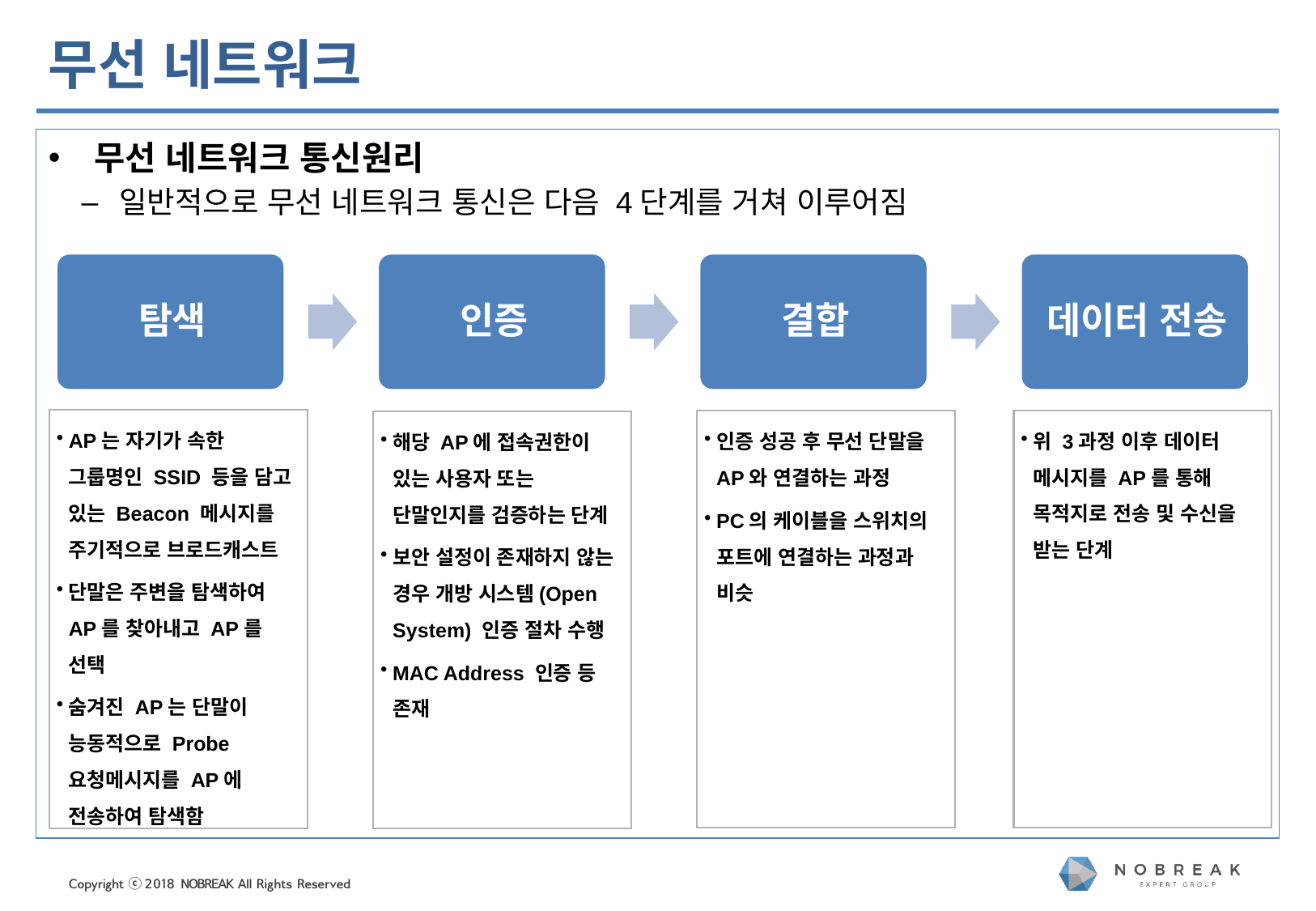

# 무선 네트워크
무선 네트워크 통신원리
일반적으로 무선 네트워크 통신은 다음 4단계를 거쳐 이루어짐

탐색

인증

결합

데이터 전송
AP는 자기가 속한 그룹명인 SSID 등을 담고 있는 Beacon 메시지를 주기적으로 브로드캐스트
단말은 주변을 탐색하여 AP를 찾아내고 AP를 선택
숨겨진 AP는 단말이 능동적으로 Probe 요청메시지를 AP에 전송하여 탐색함

위 3과정 이후 데이터 메시지를 AP를 통해 목적지로 전송 및 수신을 받는 단계

인증 성공 후 무선 단말을 AP와 연결하는 과정
PC의 케이블을 스위치의 포트에 연결하는 과정과 비슷

해당 AP에 접속권한이 있는 사용자 또는 단말인지를 검증하는 단계
보안 설정이 존재하지 않는 경우 개방 시스템(Open System) 인증 절차 수행
MAC Address 인증 등 존재